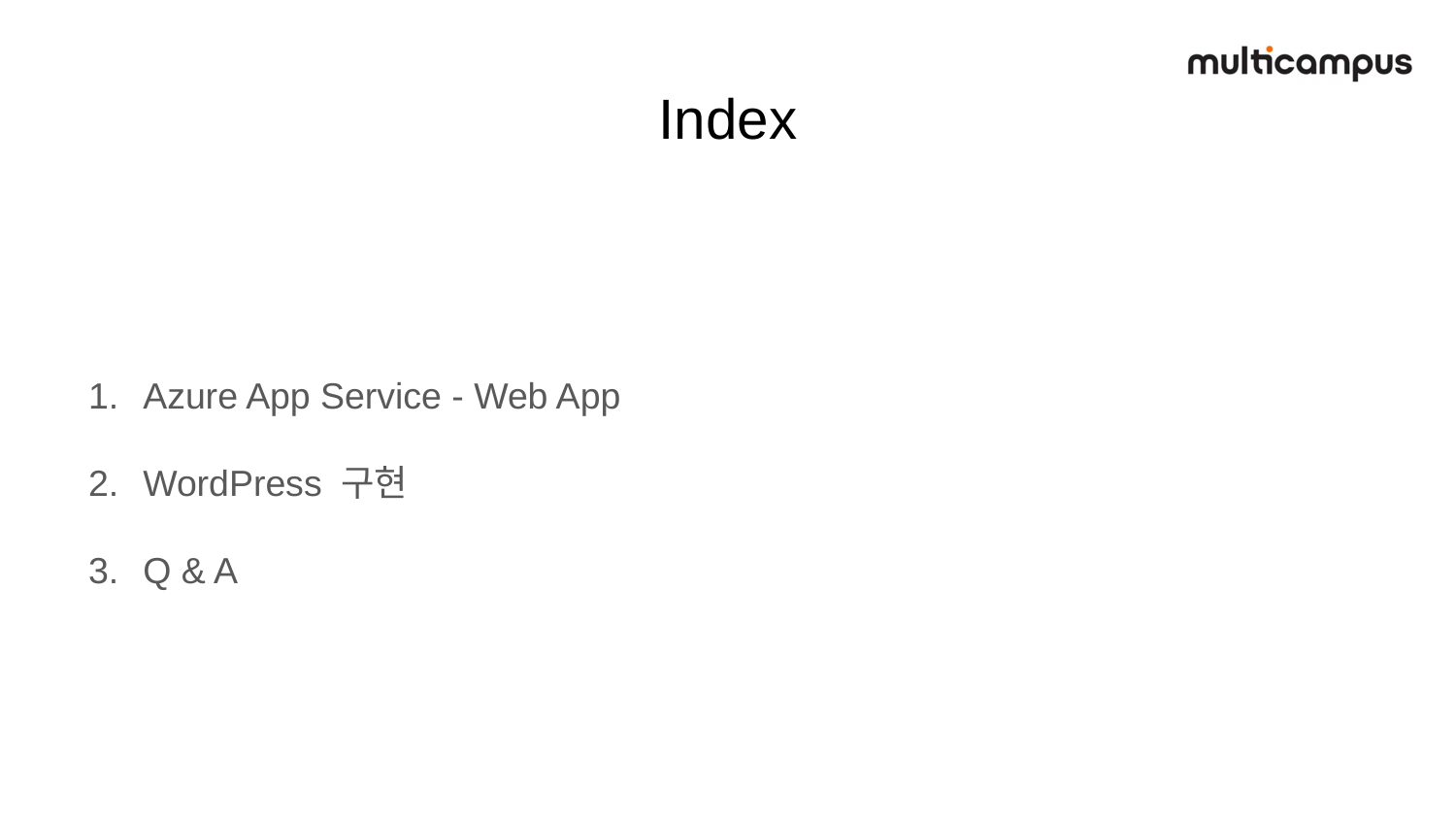

# Index
Azure App Service - Web App
WordPress 구현
Q & A